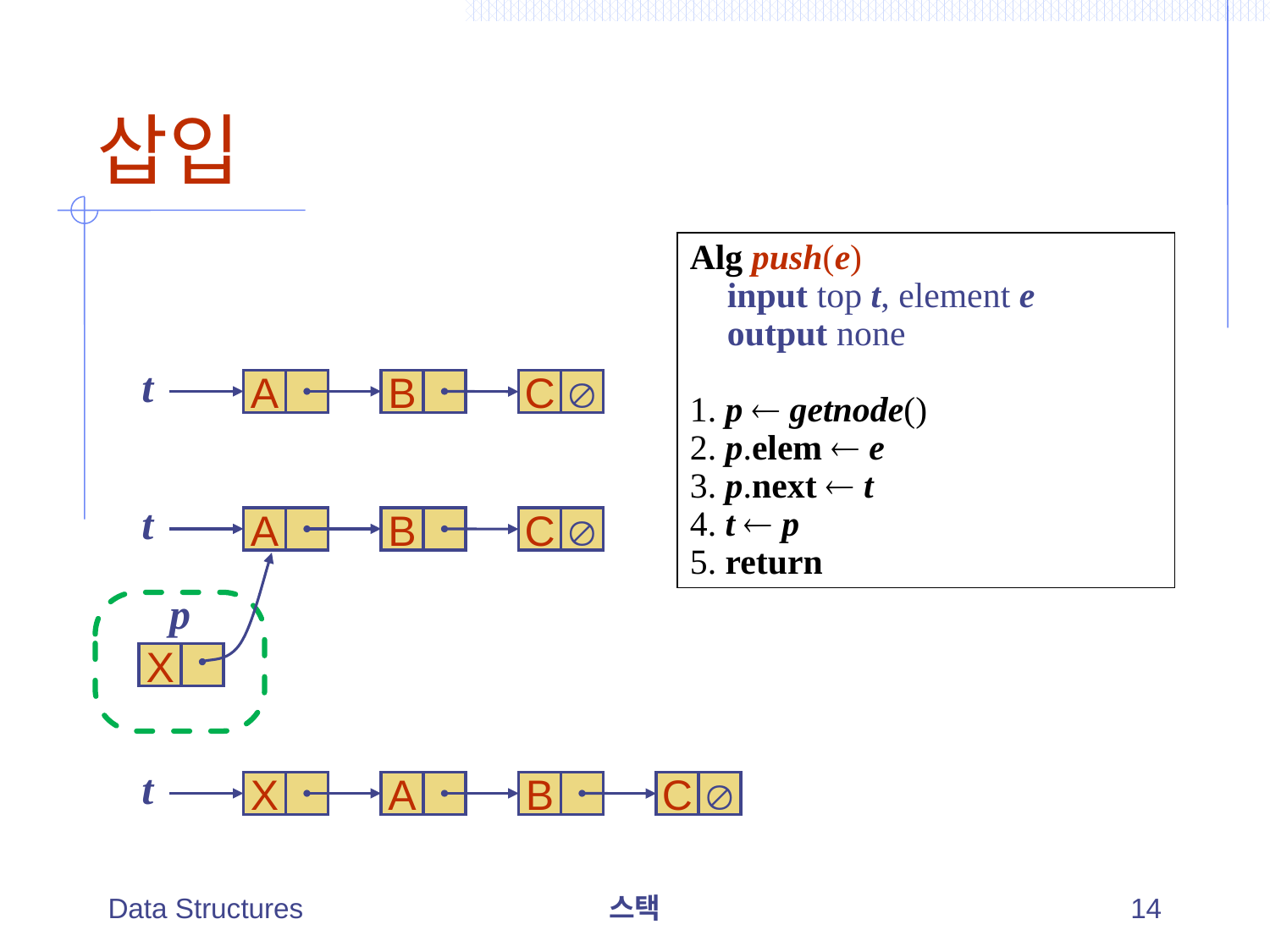

# 삽입
Alg push(e)
	input top t, element e
	output none

1. p ← getnode()
2. p.elem ← e
3. p.next ← t
4. t ← p
5. return
t
A

B

C
∅
t
A

B

C
∅

p

X

t
X

A

B

C
∅
Data Structures
스택
14